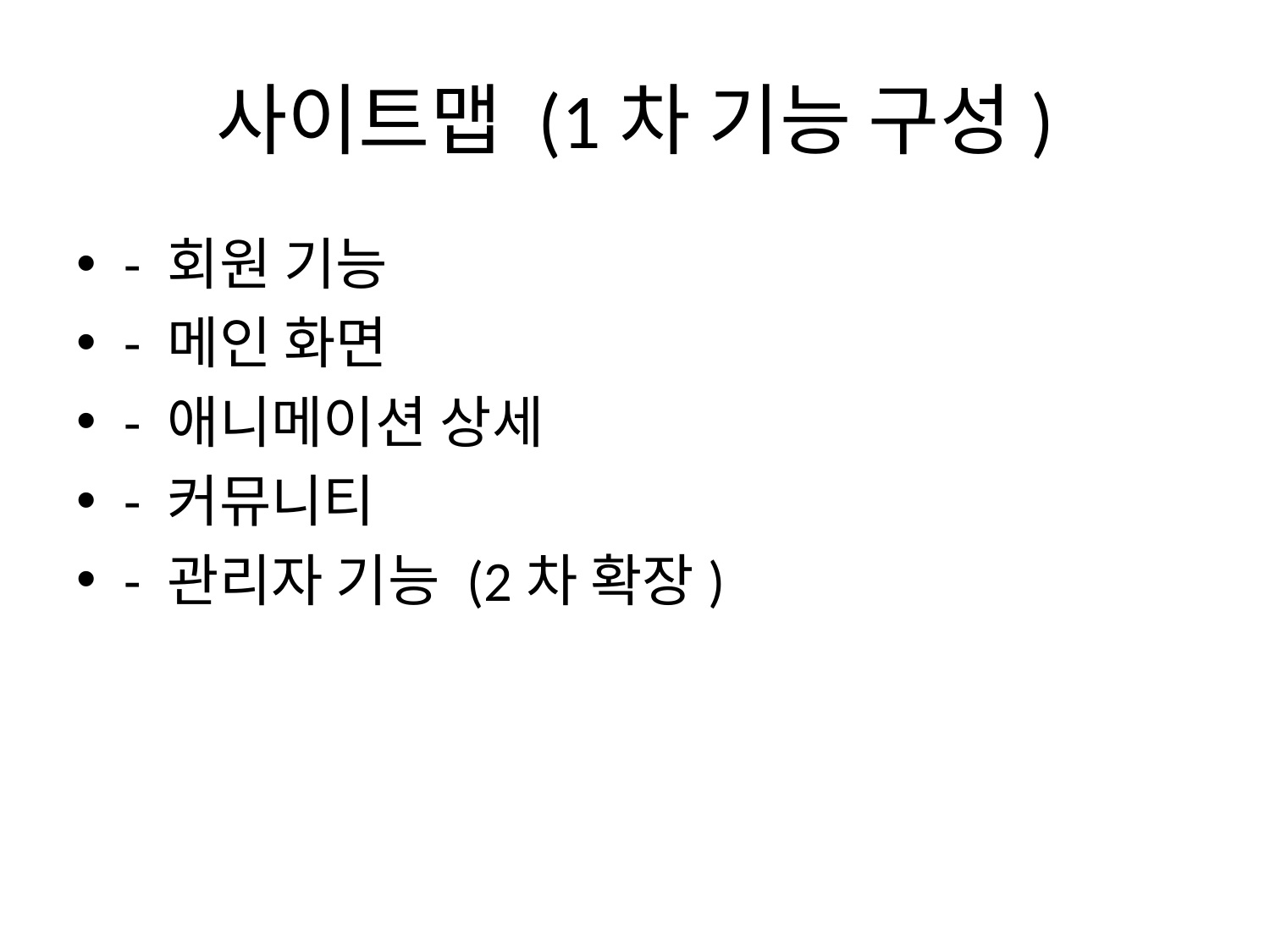

# 사이트맵 (1차 기능 구성)
- 회원 기능
- 메인 화면
- 애니메이션 상세
- 커뮤니티
- 관리자 기능 (2차 확장)